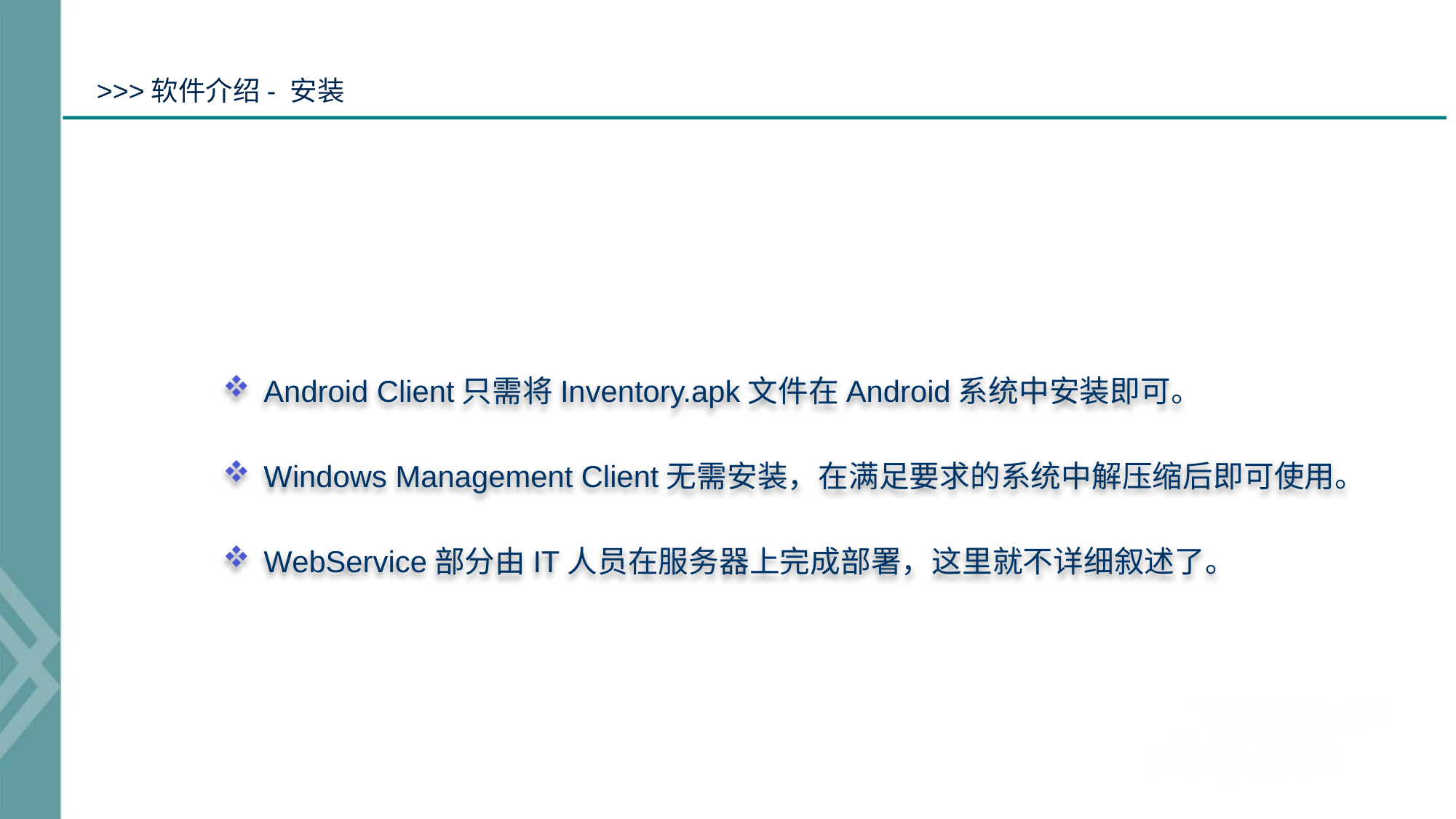

>>>软件介绍- 安装
Android Client只需将Inventory.apk文件在Android系统中安装即可。

Windows Management Client无需安装，在满足要求的系统中解压缩后即可使用。

WebService部分由IT人员在服务器上完成部署，这里就不详细叙述了。